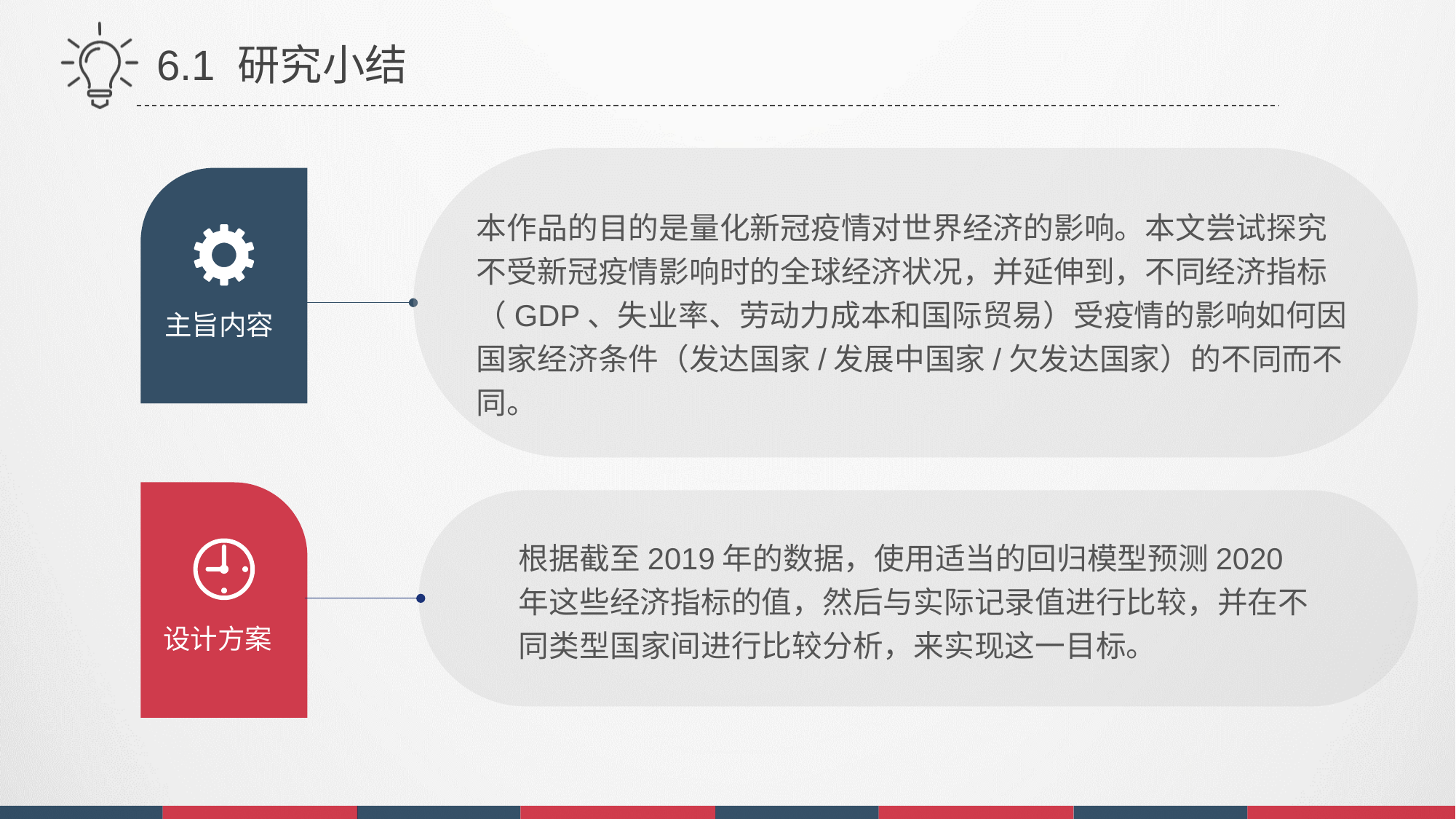

6.1 研究小结

主旨内容
本作品的目的是量化新冠疫情对世界经济的影响。本文尝试探究不受新冠疫情影响时的全球经济状况，并延伸到，不同经济指标（GDP、失业率、劳动力成本和国际贸易）受疫情的影响如何因国家经济条件（发达国家/发展中国家/欠发达国家）的不同而不同。

设计方案

根据截至2019年的数据，使用适当的回归模型预测2020 年这些经济指标的值，然后与实际记录值进行比较，并在不同类型国家间进行比较分析，来实现这一目标。